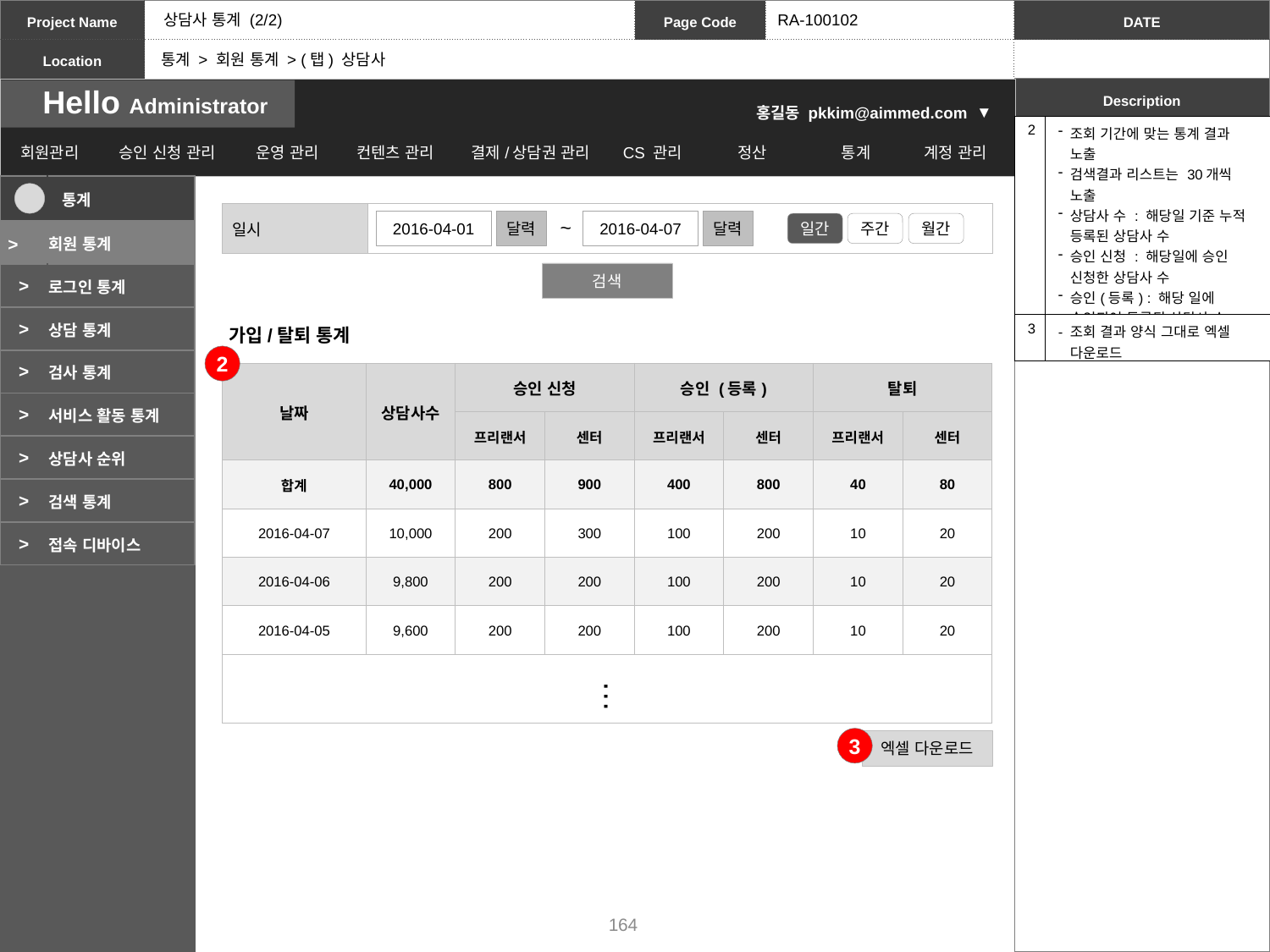

상담사 통계 (2/2)
RA-100102
통계 > 회원 통계 > (탭) 상담사
| 2 | 조회 기간에 맞는 통계 결과 노출 검색결과 리스트는 30개씩 노출 상담사 수 : 해당일 기준 누적 등록된 상담사 수 승인 신청 : 해당일에 승인 신청한 상담사 수 승인(등록) : 해당 일에 승인되어 등록된 상담사 수 탈퇴 : 해당일에 탈퇴한 수 |
| --- | --- |
| 3 | - 조회 결과 양식 그대로 엑셀 다운로드 |

|  | 통계 |
| --- | --- |
| > | 회원 통계 |
| > | 로그인 통계 |
| > | 상담 통계 |
| > | 검사 통계 |
| > | 서비스 활동 통계 |
| > | 상담사 순위 |
| > | 검색 통계 |
| > | 접속 디바이스 |

| 일시 |  |
| --- | --- |
~
2016-04-01
달력
2016-04-07
달력
일간
주간
월간
검색
가입/탈퇴 통계
2
| 날짜 | 상담사수 | 승인 신청 |  | 승인 (등록) |  | 탈퇴 |  |
| --- | --- | --- | --- | --- | --- | --- | --- |
|  |  | 프리랜서 | 센터 | 프리랜서 | 센터 | 프리랜서 | 센터 |
| 합계 | 40,000 | 800 | 900 | 400 | 800 | 40 | 80 |
| 2016-04-07 | 10,000 | 200 | 300 | 100 | 200 | 10 | 20 |
| 2016-04-06 | 9,800 | 200 | 200 | 100 | 200 | 10 | 20 |
| 2016-04-05 | 9,600 | 200 | 200 | 100 | 200 | 10 | 20 |
|  |  |  |  |  |  |  |  |
…
3
엑셀 다운로드
164